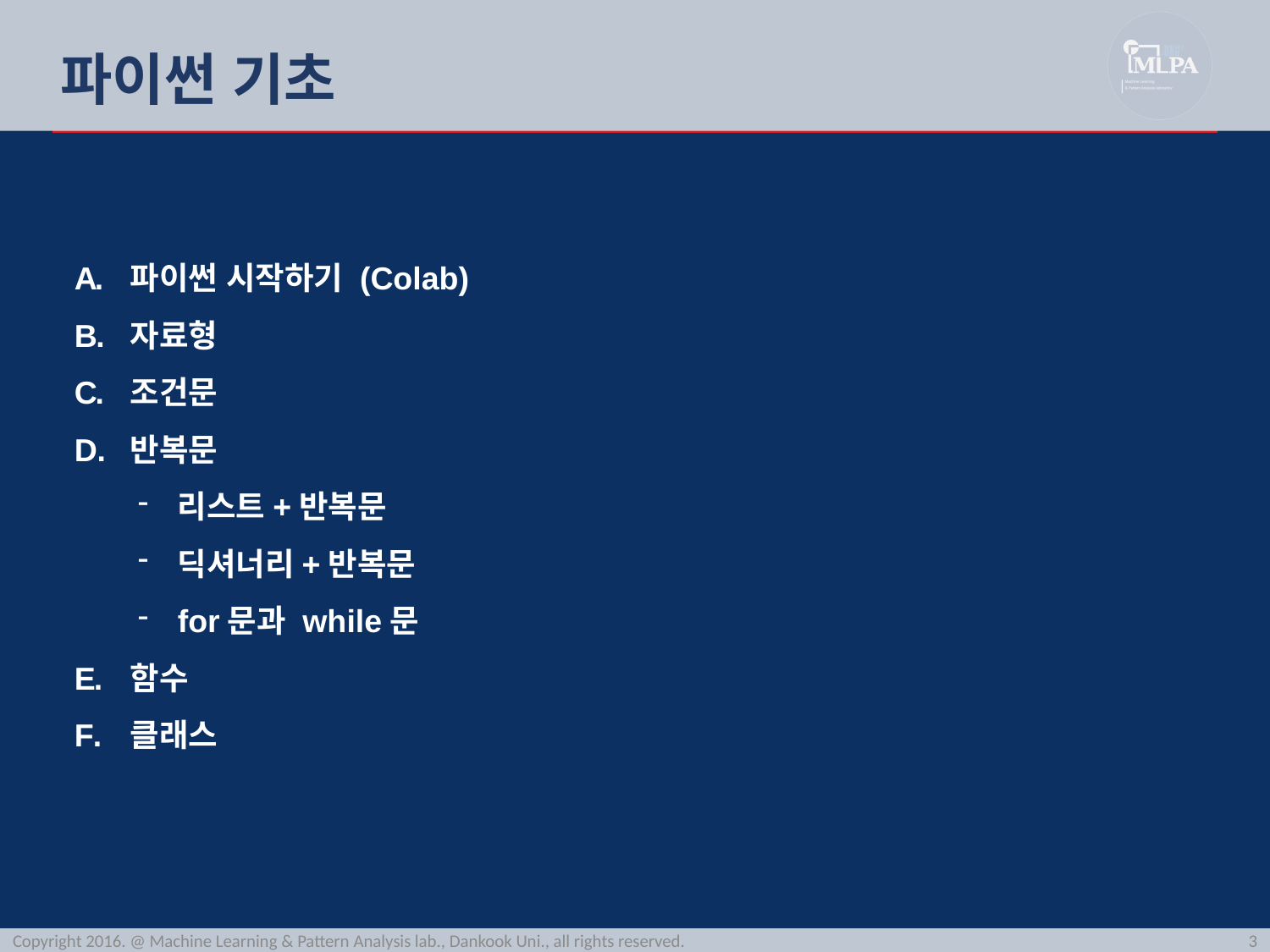

# 파이썬 기초
파이썬 시작하기 (Colab)
자료형
조건문
반복문
리스트+반복문
딕셔너리+반복문
for문과 while문
함수
클래스

3
Copyright 2016. @ Machine Learning & Pattern Analysis lab., Dankook Uni., all rights reserved.